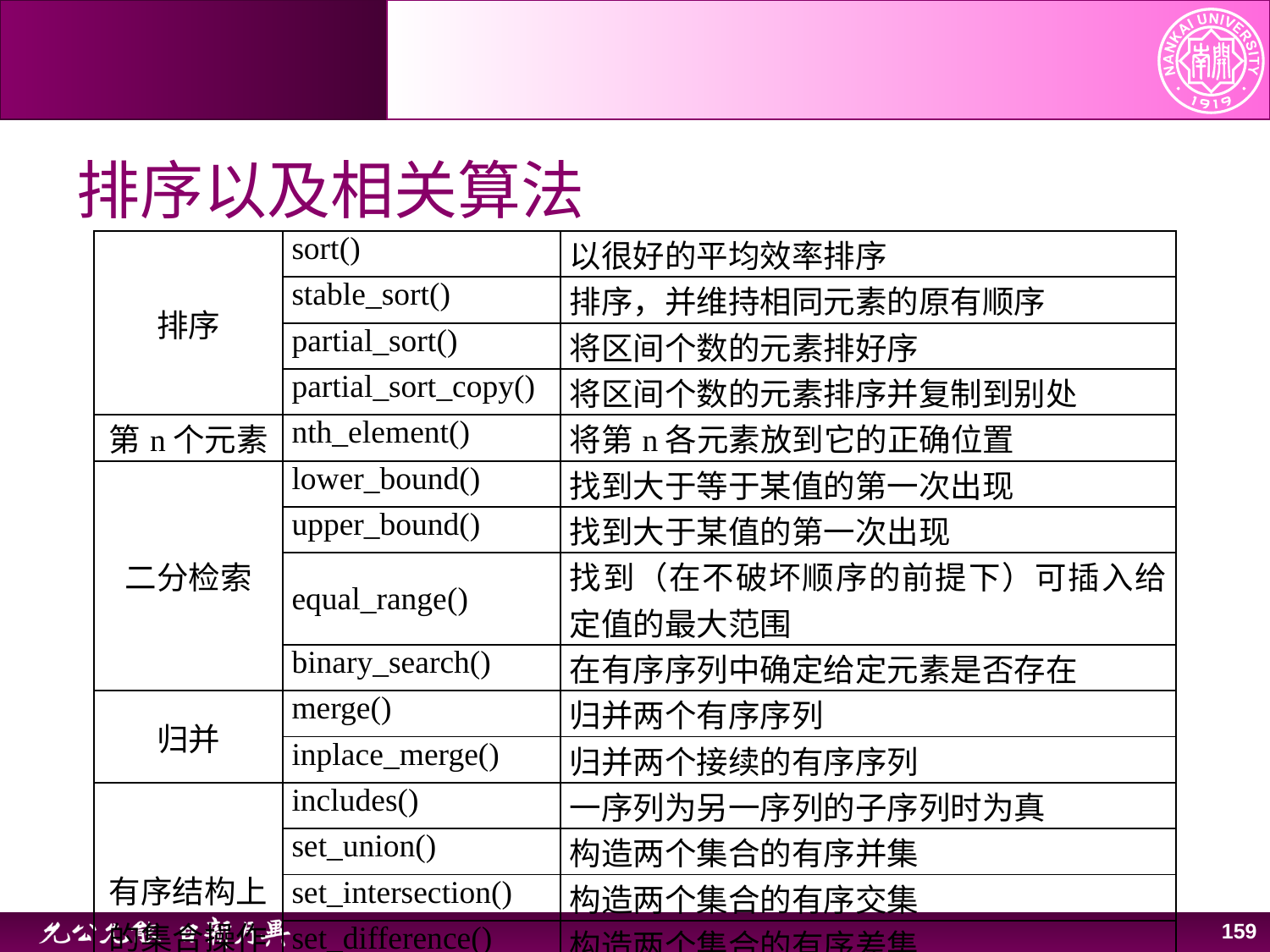

# 排序以及相关算法
| 排序 | sort() | 以很好的平均效率排序 |
| --- | --- | --- |
|  | stable\_sort() | 排序，并维持相同元素的原有顺序 |
|  | partial\_sort() | 将区间个数的元素排好序 |
|  | partial\_sort\_copy() | 将区间个数的元素排序并复制到别处 |
| 第n个元素 | nth\_element() | 将第n各元素放到它的正确位置 |
| 二分检索 | lower\_bound() | 找到大于等于某值的第一次出现 |
|  | upper\_bound() | 找到大于某值的第一次出现 |
|  | equal\_range() | 找到（在不破坏顺序的前提下）可插入给定值的最大范围 |
|  | binary\_search() | 在有序序列中确定给定元素是否存在 |
| 归并 | merge() | 归并两个有序序列 |
|  | inplace\_merge() | 归并两个接续的有序序列 |
| 有序结构上的集合操作 | includes() | 一序列为另一序列的子序列时为真 |
|  | set\_union() | 构造两个集合的有序并集 |
|  | set\_intersection() | 构造两个集合的有序交集 |
|  | set\_difference() | 构造两个集合的有序差集 |
|  | set\_symmetric\_difference() | 构造两个集合的有序对称差集（并-交） |
159